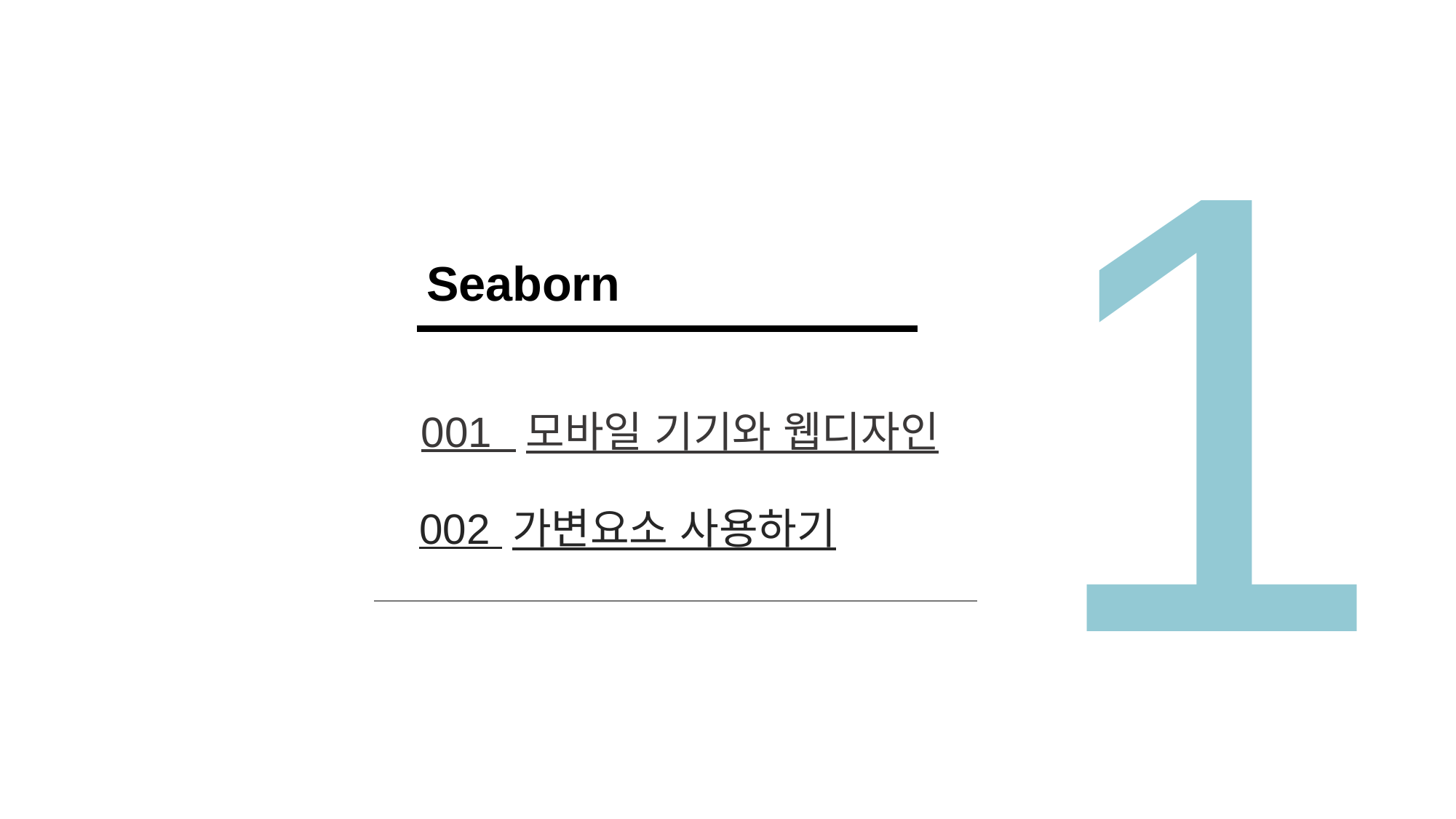

1
Seaborn
001  모바일 기기와 웹디자인
002 가변요소 사용하기